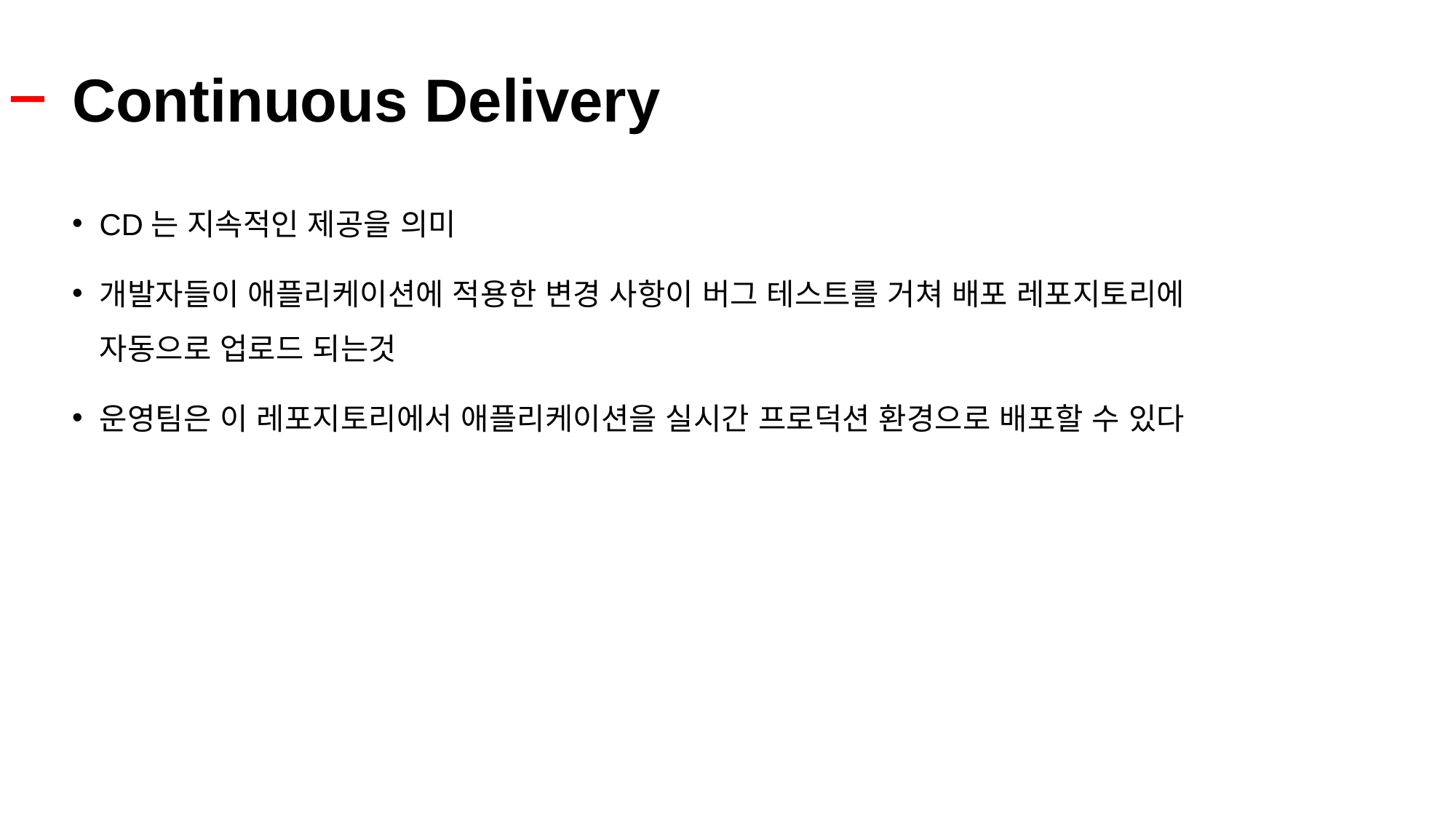

# Continuous Delivery

CD는 지속적인 제공을 의미
개발자들이 애플리케이션에 적용한 변경 사항이 버그 테스트를 거쳐 배포 레포지토리에 자동으로 업로드 되는것
운영팀은 이 레포지토리에서 애플리케이션을 실시간 프로덕션 환경으로 배포할 수 있다